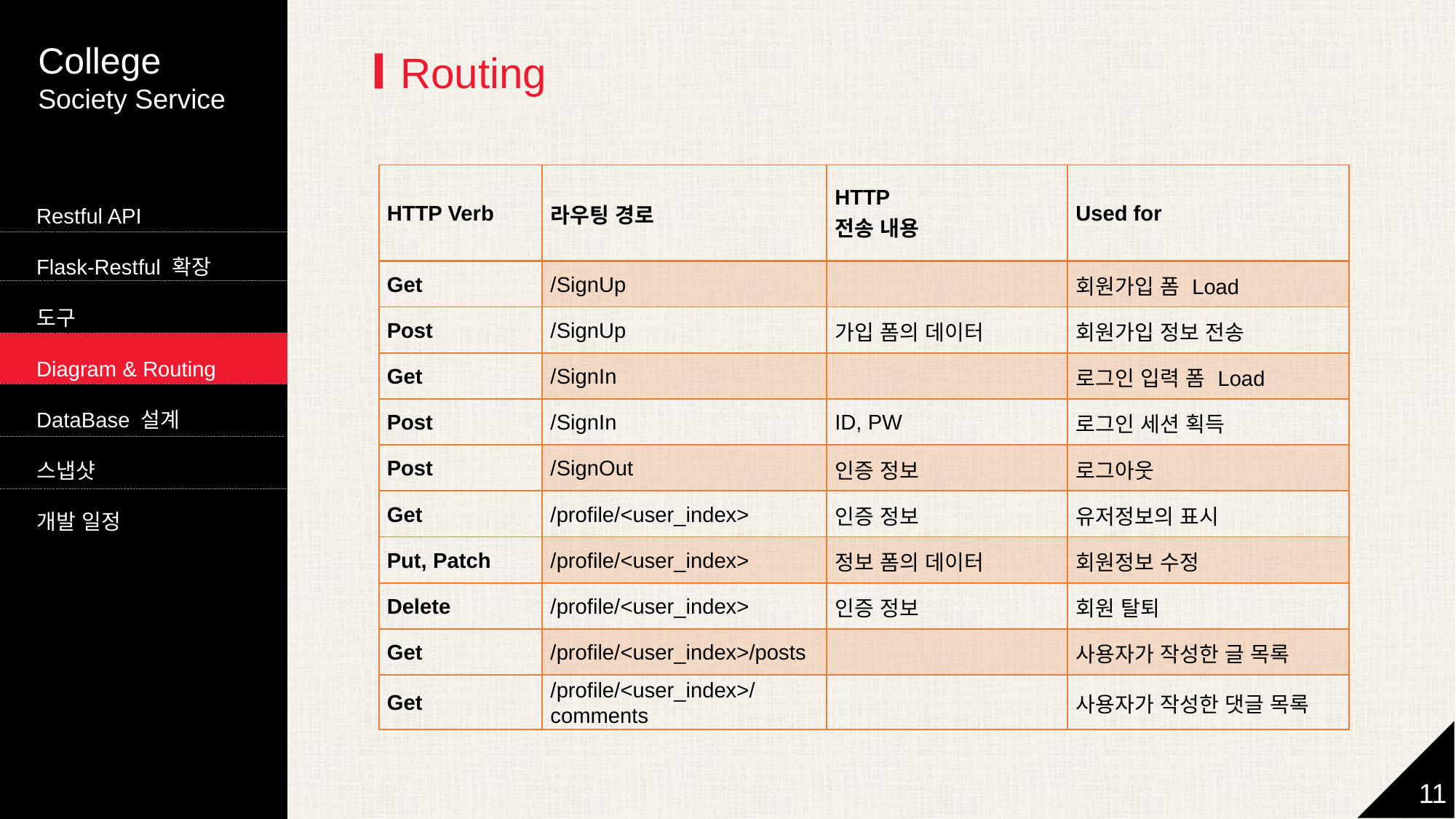

College
Society Service
Routing

| HTTP Verb | 라우팅 경로 | HTTP 전송 내용 | Used for |
| --- | --- | --- | --- |
| Get | /SignUp |  | 회원가입 폼 Load |
| Post | /SignUp | 가입 폼의 데이터 | 회원가입 정보 전송 |
| Get | /SignIn |  | 로그인 입력 폼 Load |
| Post | /SignIn | ID, PW | 로그인 세션 획득 |
| Post | /SignOut | 인증 정보 | 로그아웃 |
| Get | /profile/<user\_index> | 인증 정보 | 유저정보의 표시 |
| Put, Patch | /profile/<user\_index> | 정보 폼의 데이터 | 회원정보 수정 |
| Delete | /profile/<user\_index> | 인증 정보 | 회원 탈퇴 |
| Get | /profile/<user\_index>/posts |  | 사용자가 작성한 글 목록 |
| Get | /profile/<user\_index>/comments |  | 사용자가 작성한 댓글 목록 |
Restful API
Flask-Restful 확장
도구
Diagram & Routing
DataBase 설계
스냅샷
개발 일정

11